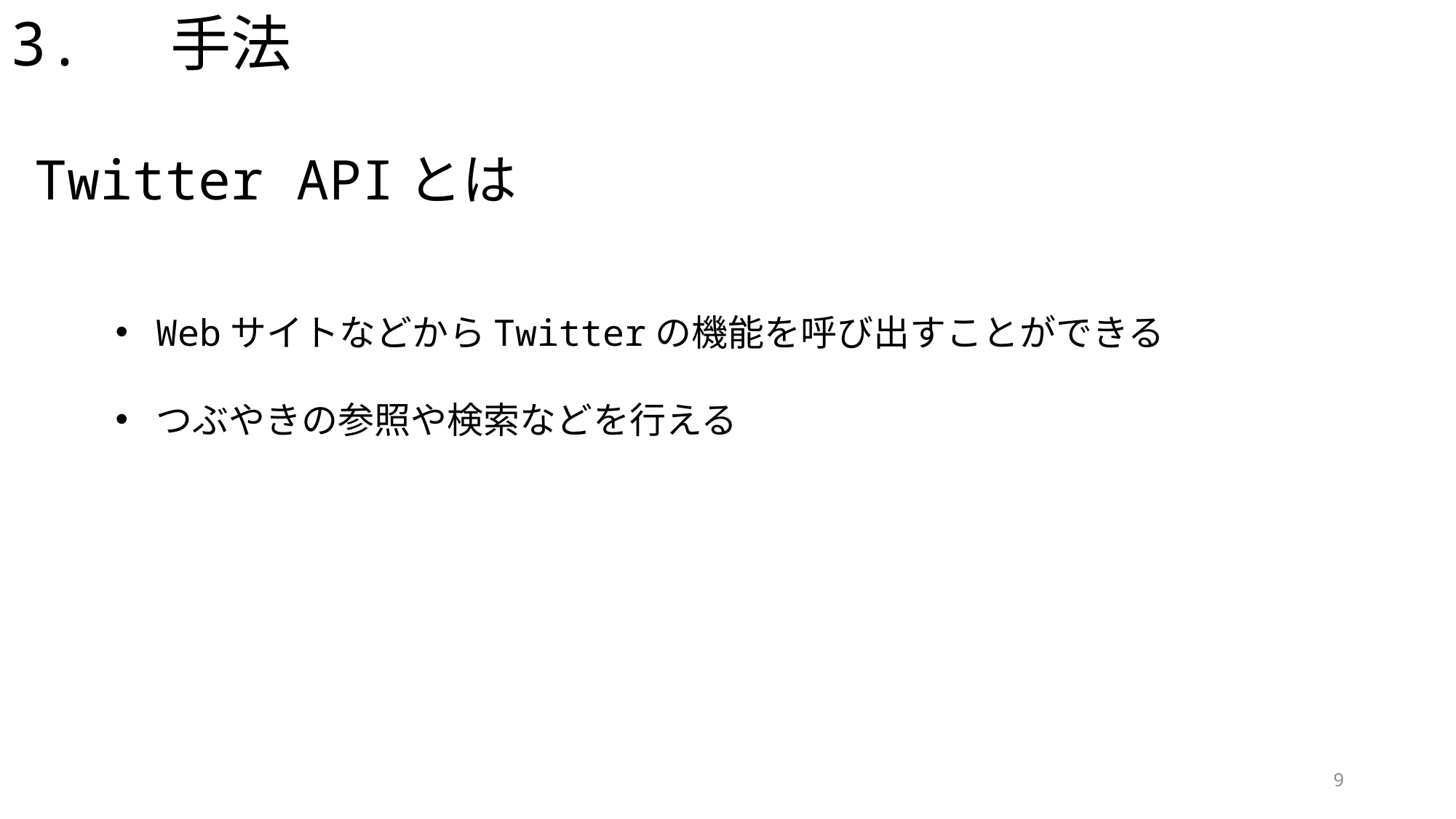

3.  手法
Twitter APIとは
WebサイトなどからTwitterの機能を呼び出すことができる
つぶやきの参照や検索などを行える
9